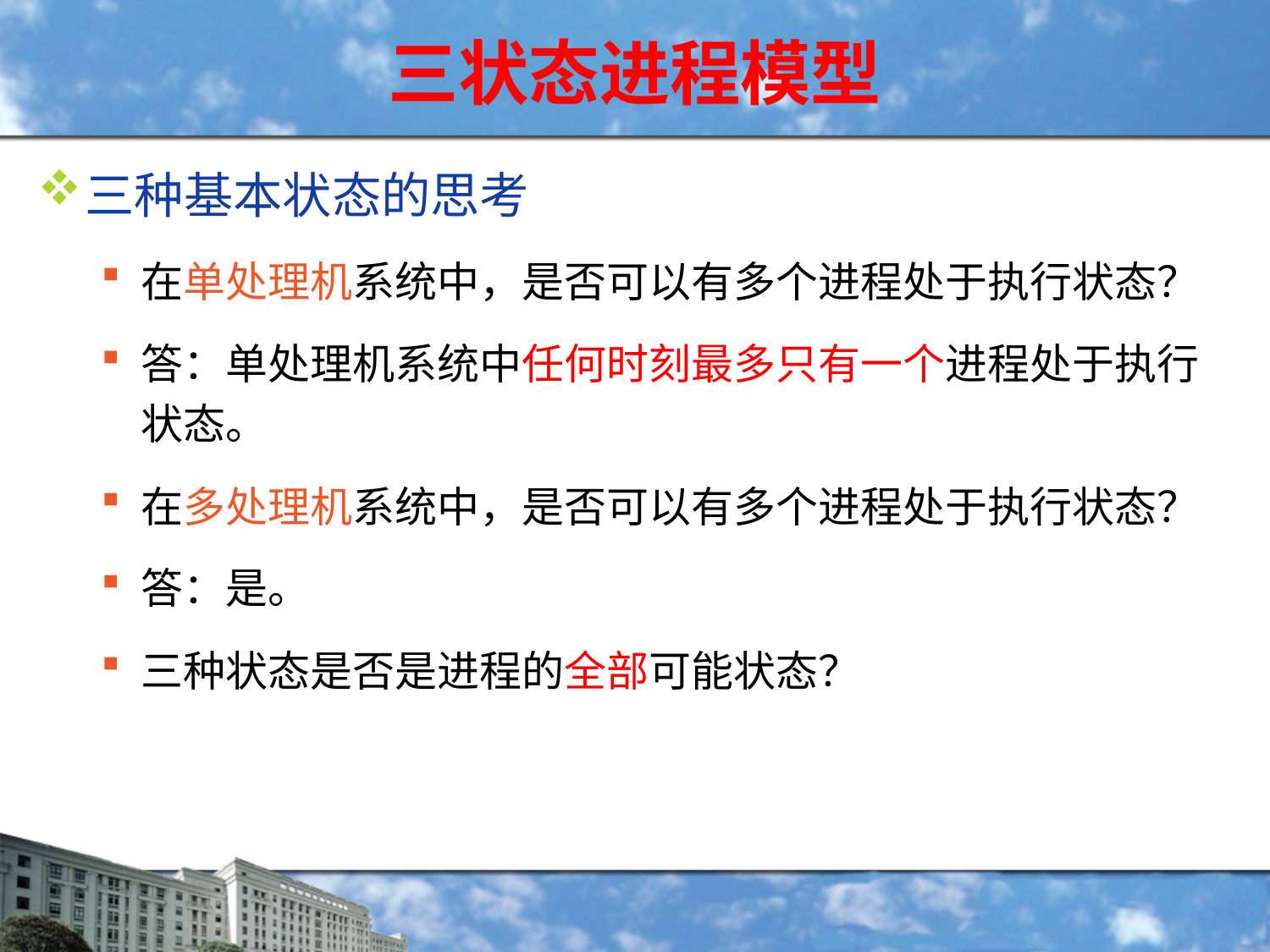

# 三状态进程模型
三种基本状态的思考
在单处理机系统中，是否可以有多个进程处于执行状态？
答：单处理机系统中任何时刻最多只有一个进程处于执行状态。
在多处理机系统中，是否可以有多个进程处于执行状态？
答：是。
三种状态是否是进程的全部可能状态？